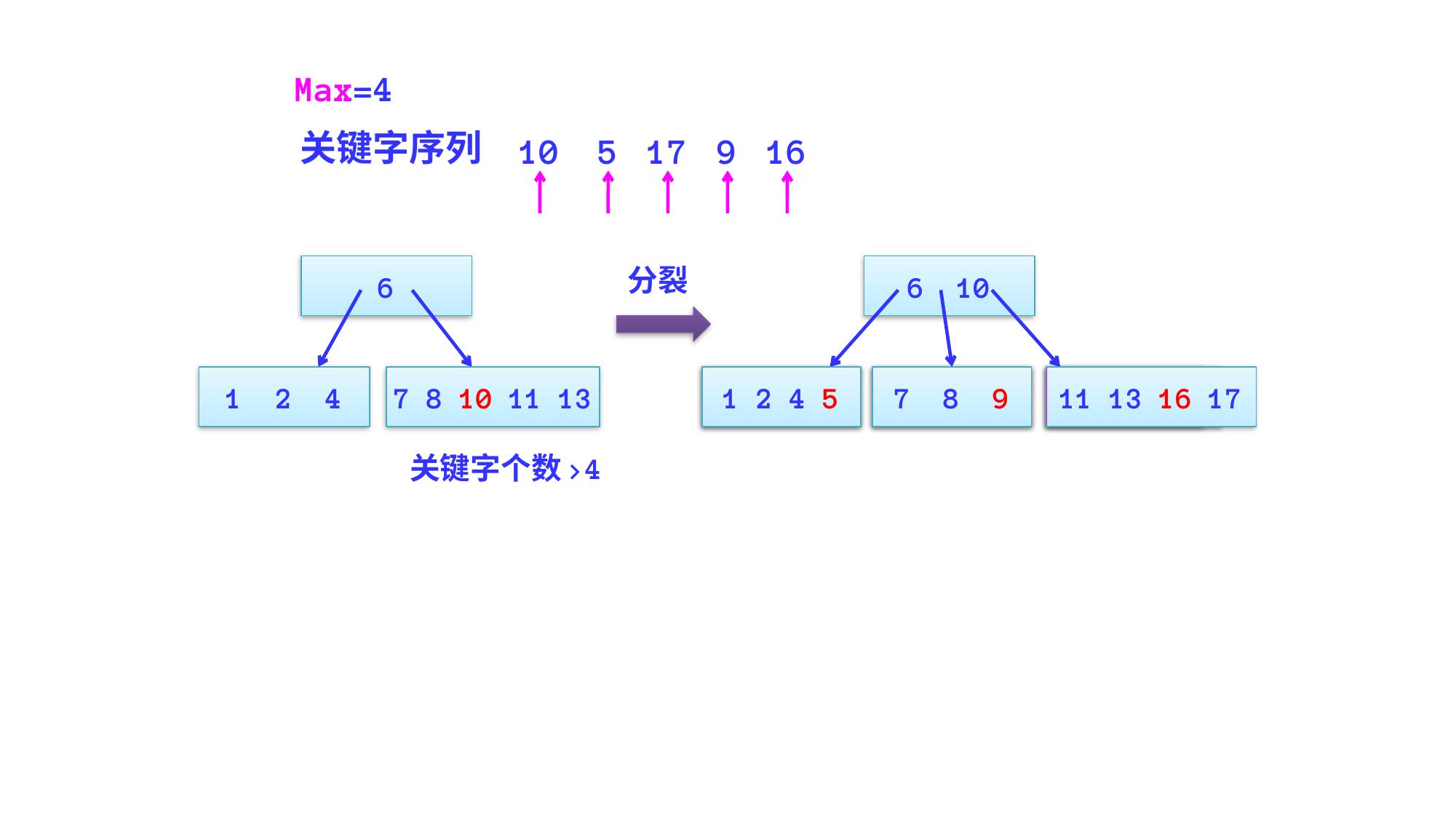

Max=4
关键字序列
10
5
17
9
16
6
分裂
6  10

1  2  4
7 8 10 11 13
1  2  4
1 2 4 5
7  8
7  8  9
11  13
11 13 17
11 13 16 17
关键字个数>4